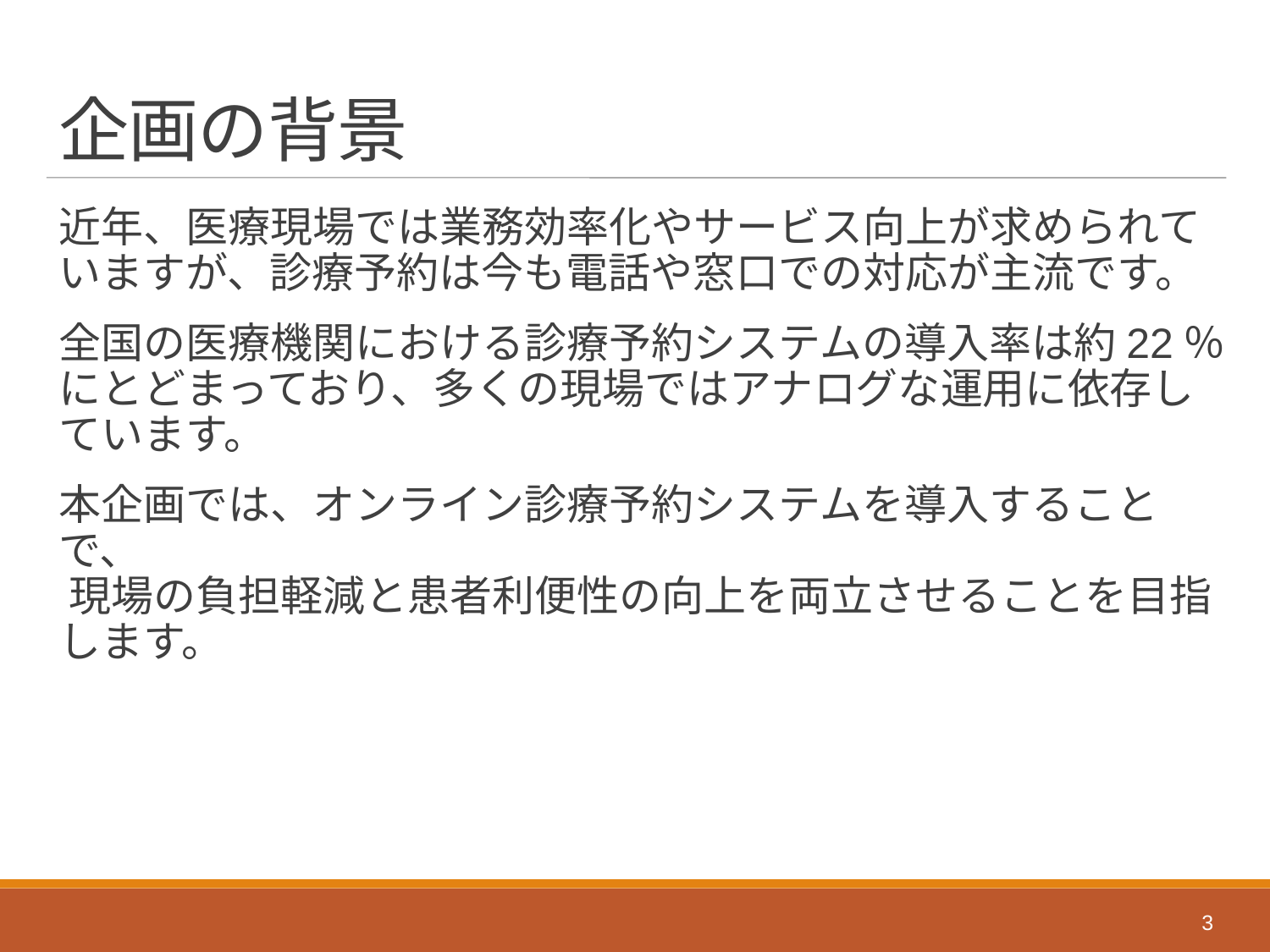

# 企画の背景
近年、医療現場では業務効率化やサービス向上が求められていますが、診療予約は今も電話や窓口での対応が主流です。
全国の医療機関における診療予約システムの導入率は約22％にとどまっており、多くの現場ではアナログな運用に依存しています。
本企画では、オンライン診療予約システムを導入することで、
 現場の負担軽減と患者利便性の向上を両立させることを目指します。

3